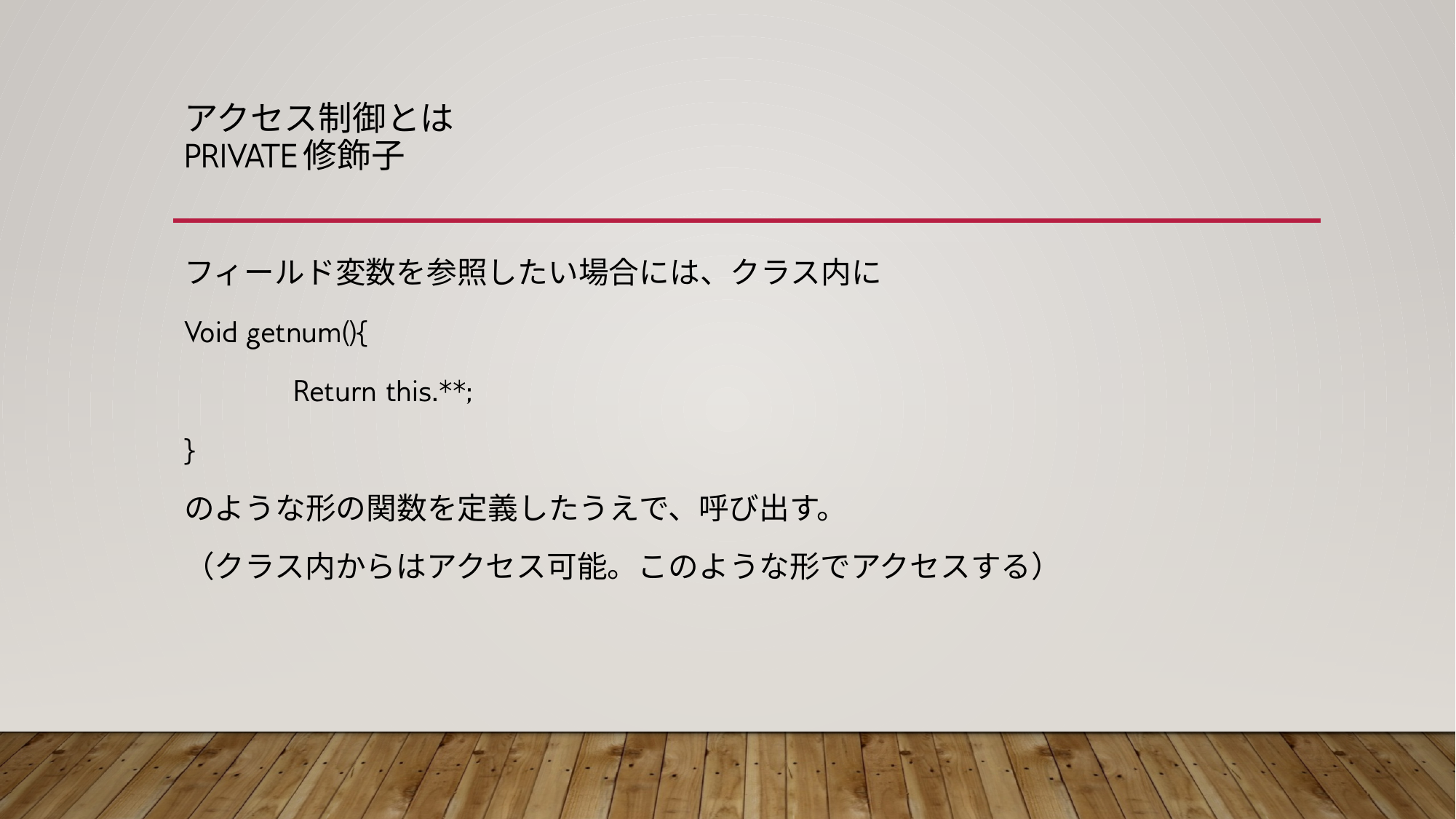

# アクセス制御とは private修飾子
フィールド変数を参照したい場合には、クラス内に
Void getnum(){
	Return this.**;
}
のような形の関数を定義したうえで、呼び出す。
（クラス内からはアクセス可能。このような形でアクセスする）